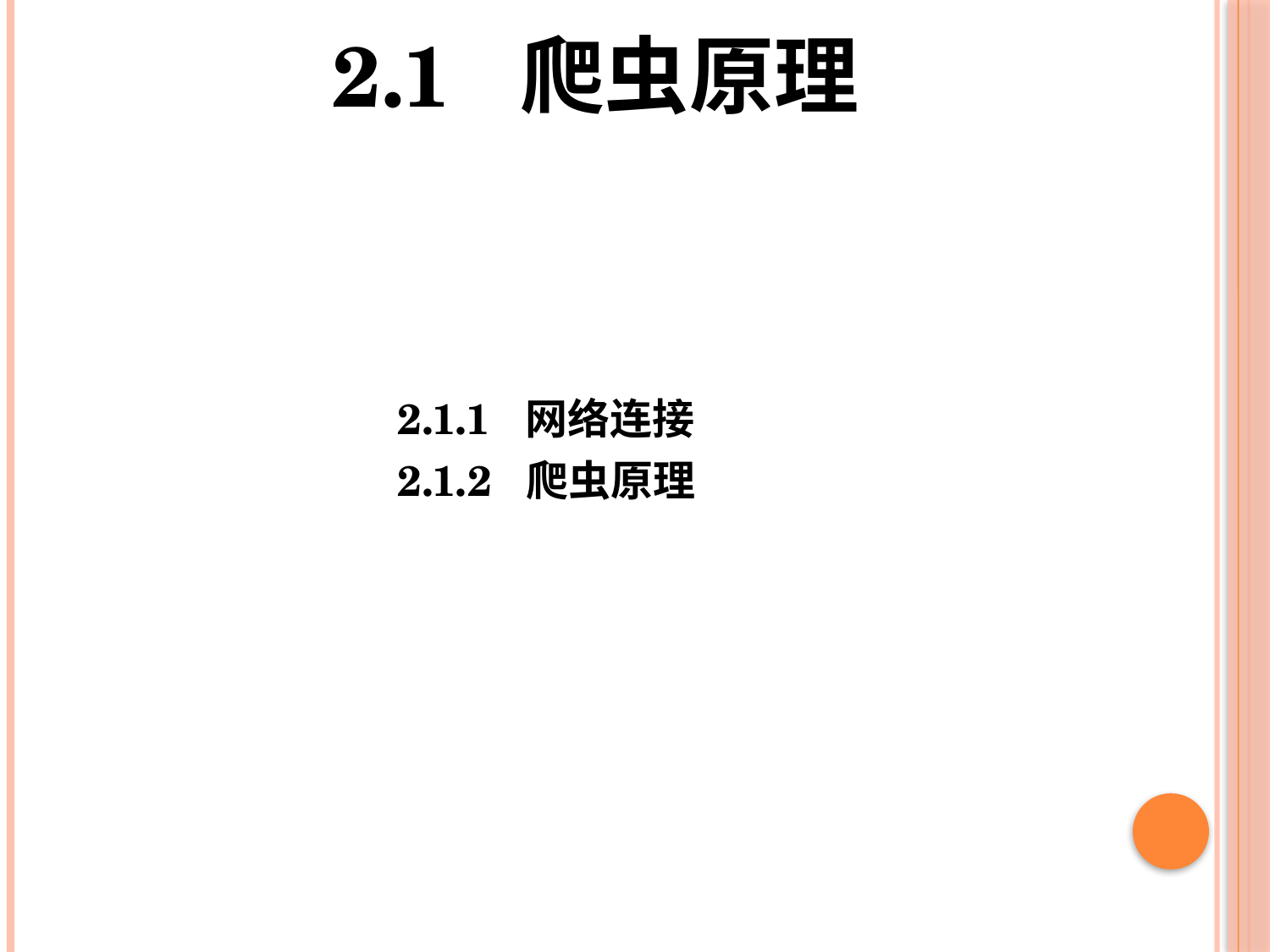

# 2.1  爬虫原理
2.1.1  网络连接
2.1.2  爬虫原理